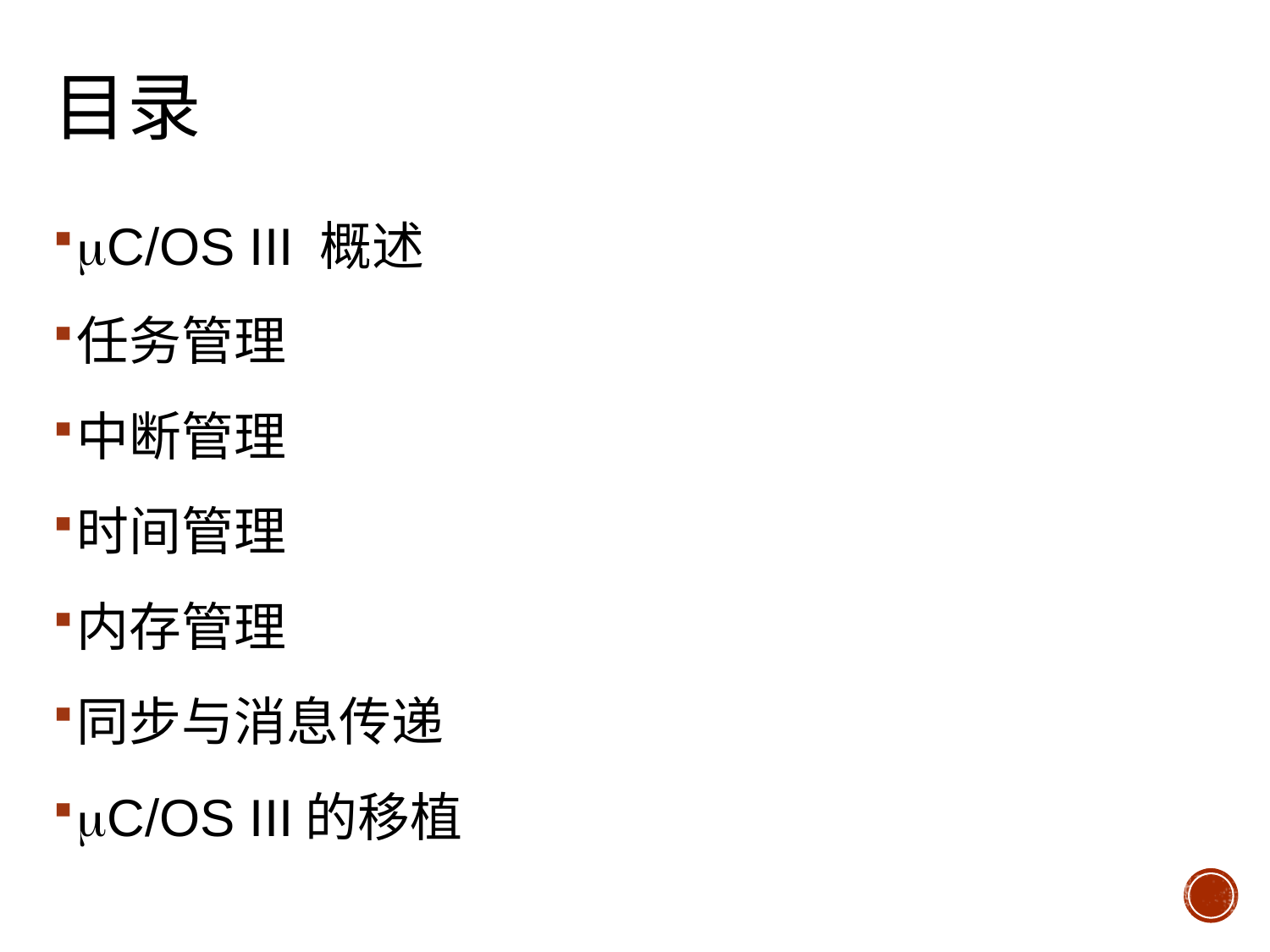

# 目录
μC/OS III 概述
任务管理
中断管理
时间管理
内存管理
同步与消息传递
μC/OS III的移植